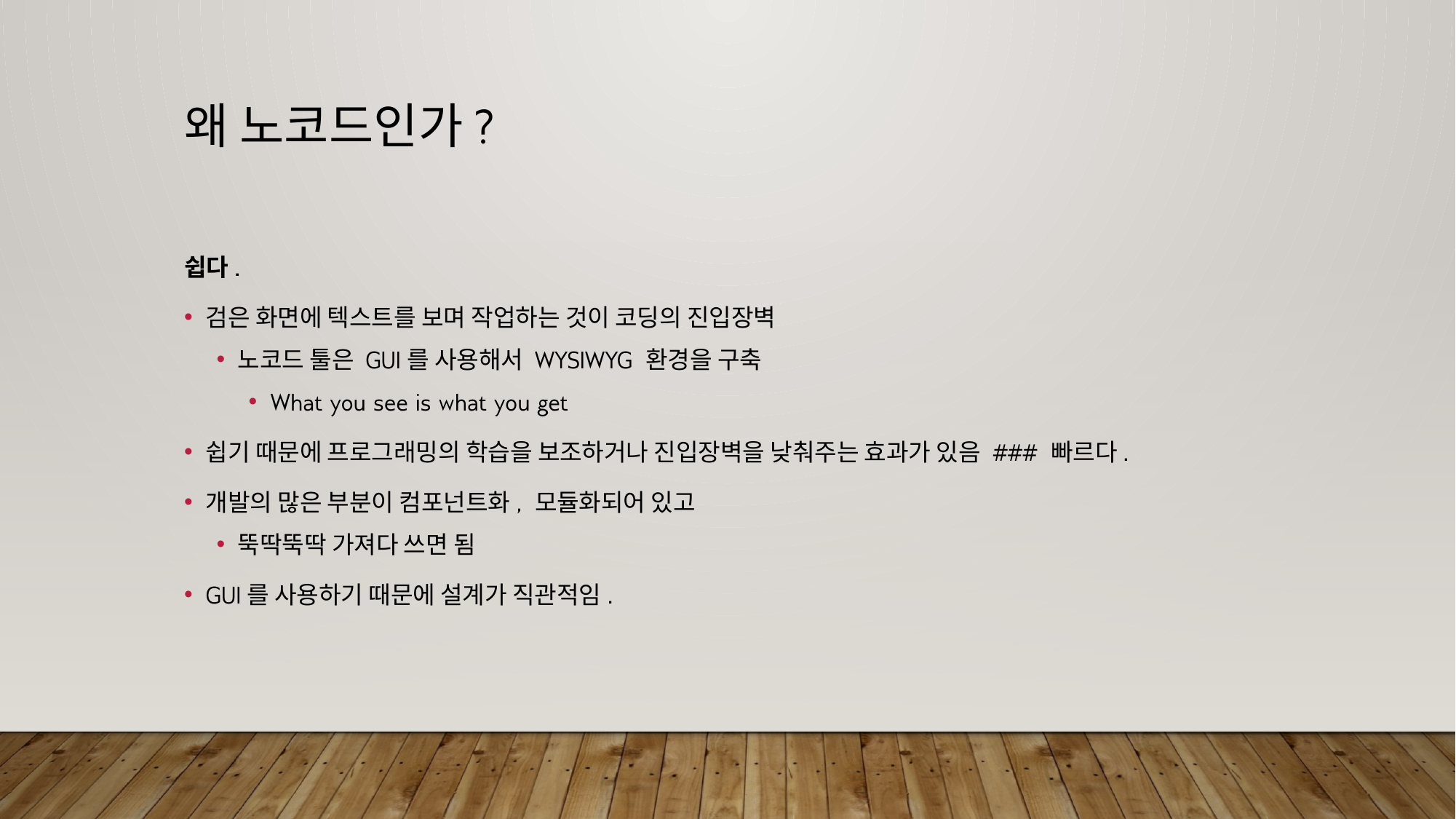

# 왜 노코드인가?
쉽다.
검은 화면에 텍스트를 보며 작업하는 것이 코딩의 진입장벽
노코드 툴은 GUI를 사용해서 WYSIWYG 환경을 구축
What you see is what you get
쉽기 때문에 프로그래밍의 학습을 보조하거나 진입장벽을 낮춰주는 효과가 있음 ### 빠르다.
개발의 많은 부분이 컴포넌트화, 모듈화되어 있고
뚝딱뚝딱 가져다 쓰면 됨
GUI를 사용하기 때문에 설계가 직관적임.